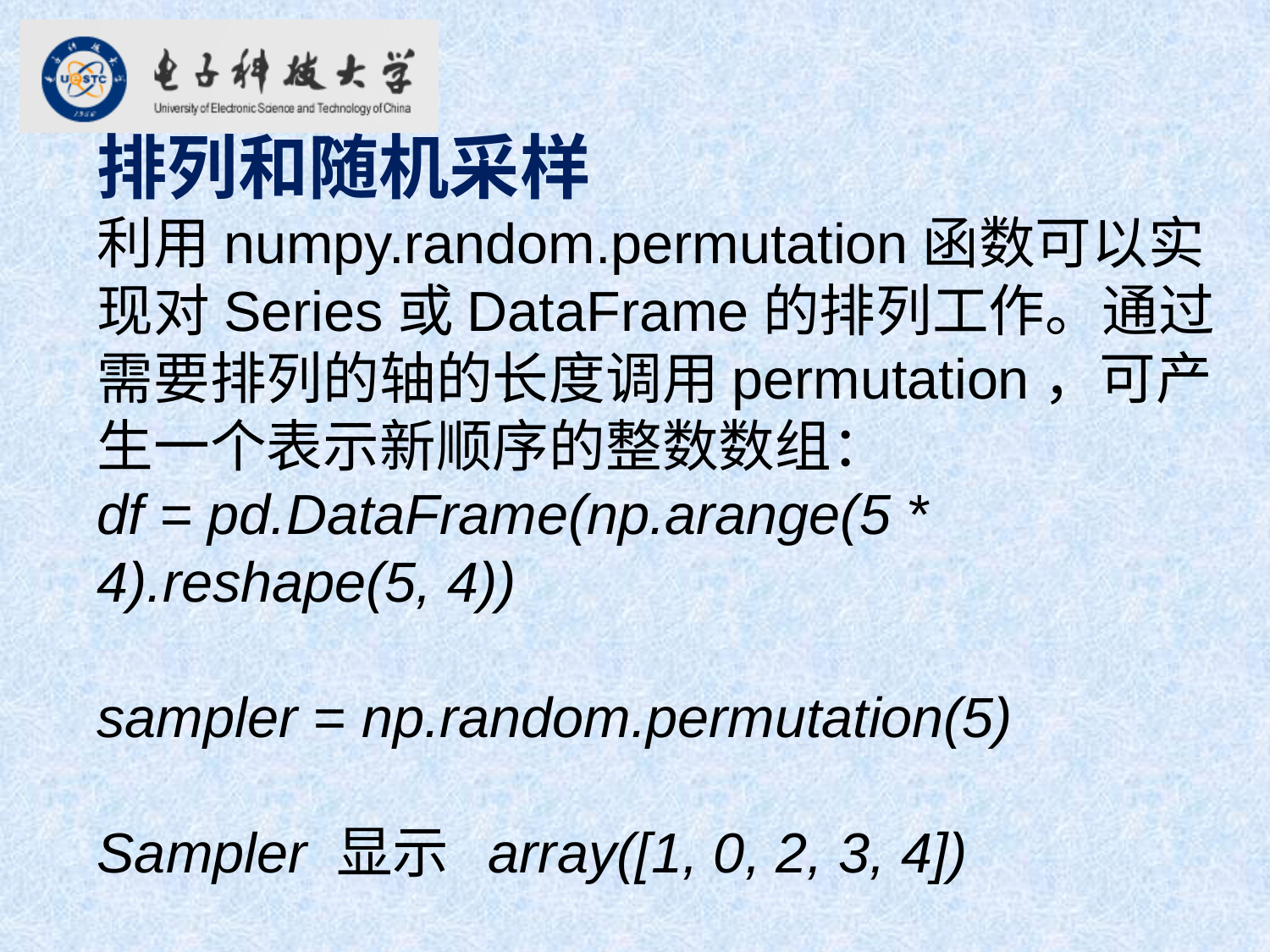

排列和随机采样
利用numpy.random.permutation函数可以实现对Series或DataFrame的排列工作。通过需要排列的轴的长度调用permutation，可产生一个表示新顺序的整数数组：
df = pd.DataFrame(np.arange(5 * 4).reshape(5, 4))

sampler = np.random.permutation(5)

Sampler 显示  array([1, 0, 2, 3, 4])